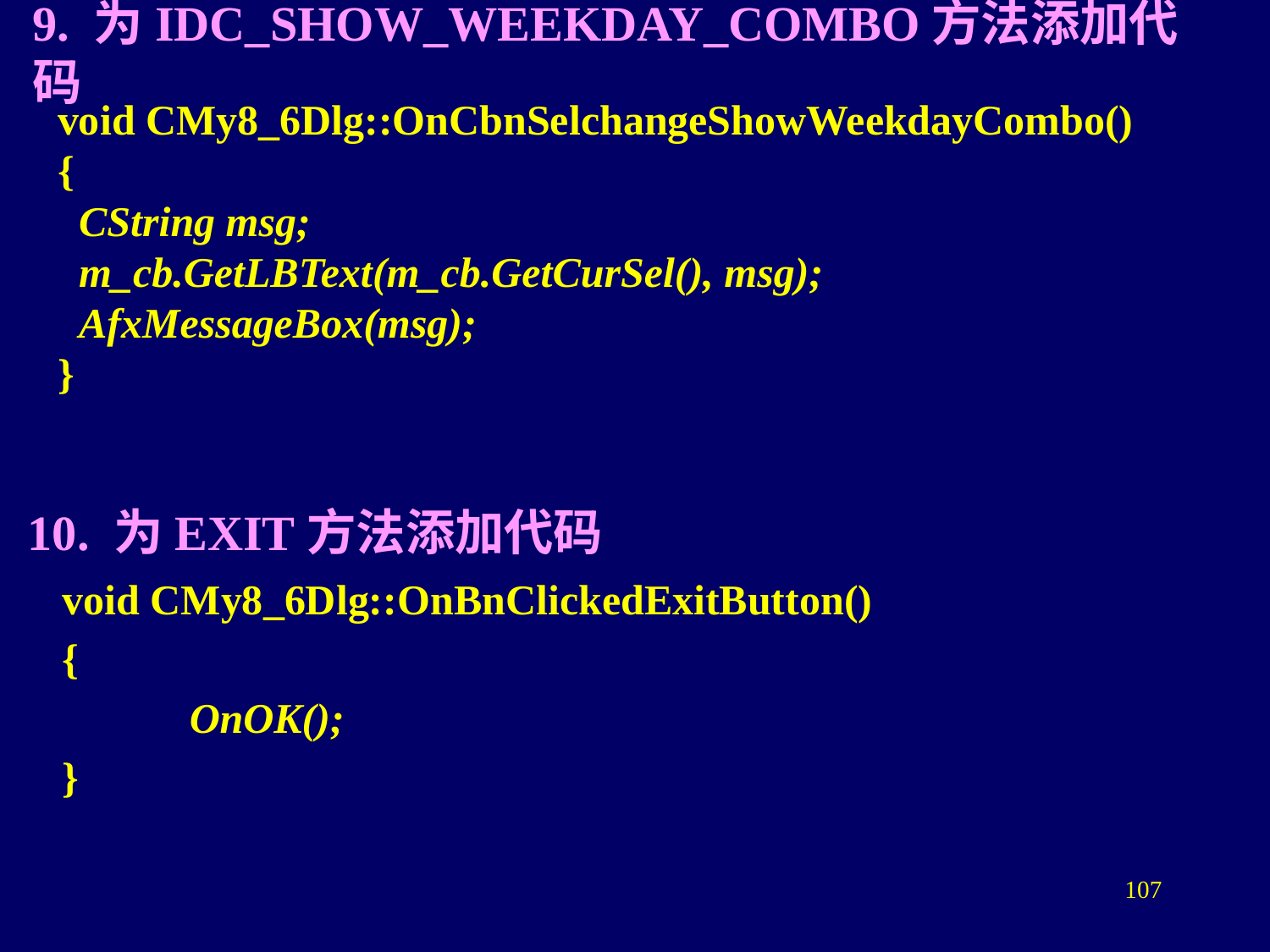

# 9. 为IDC_SHOW_WEEKDAY_COMBO方法添加代码
void CMy8_6Dlg::OnCbnSelchangeShowWeekdayCombo()
{
  CString msg;
  m_cb.GetLBText(m_cb.GetCurSel(), msg);
  AfxMessageBox(msg);
}

10. 为EXIT方法添加代码
void CMy8_6Dlg::OnBnClickedExitButton()
{
	OnOK();
}

107